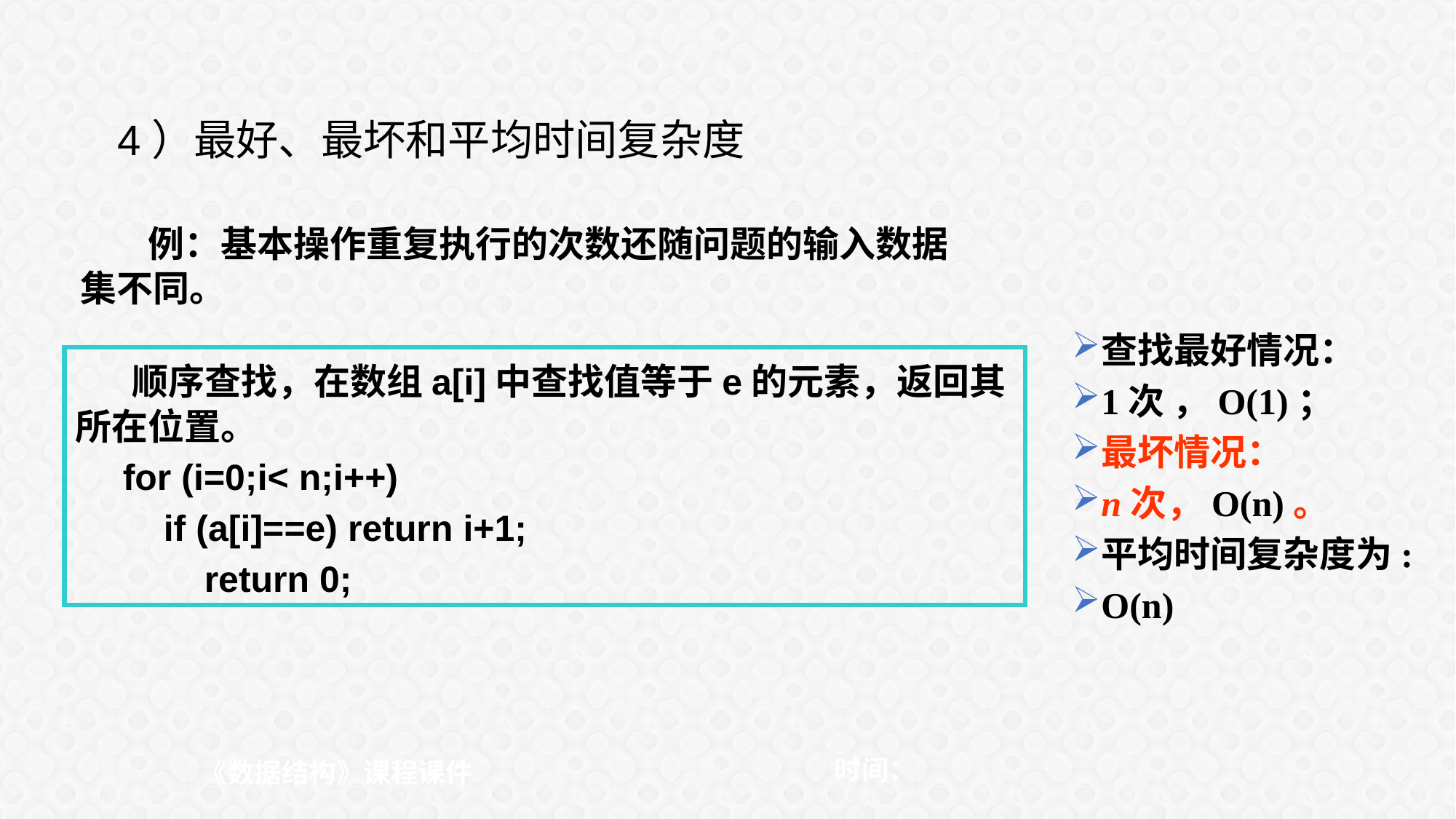

4）最好、最坏和平均时间复杂度
      例：基本操作重复执行的次数还随问题的输入数据
集不同。
查找最好情况：
1次 ，O(1)；
最坏情况：
n次，O(n)。
平均时间复杂度为:
O(n)
  顺序查找，在数组a[i]中查找值等于e的元素，返回其所在位置。
  for (i=0;i< n;i++)
      if (a[i]==e) return i+1;
          return 0;
时间：
《数据结构》课程课件